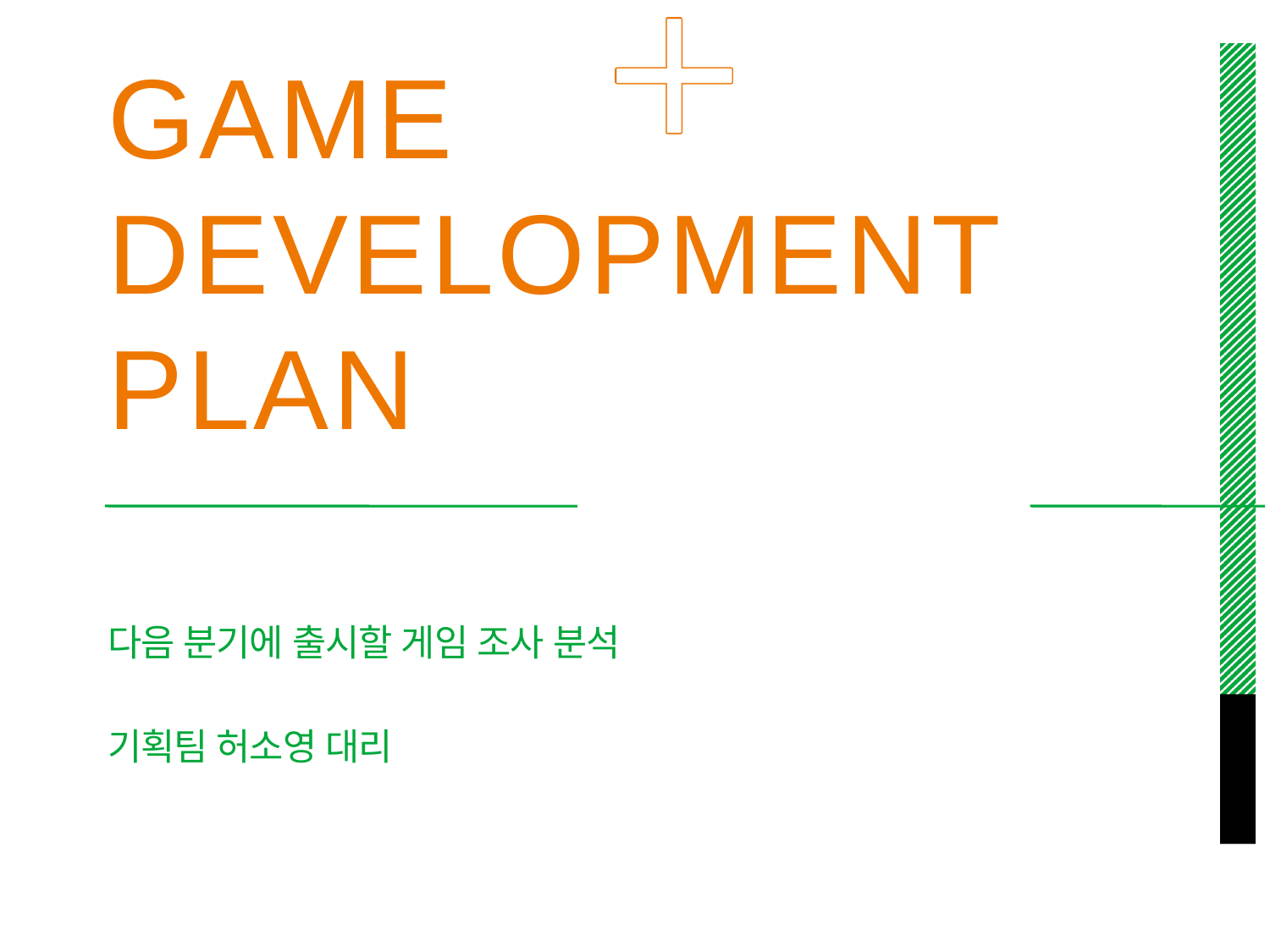

# GAME DEVELOPMENT PLAN
다음 분기에 출시할 게임 조사 분석

기획팀 허소영 대리